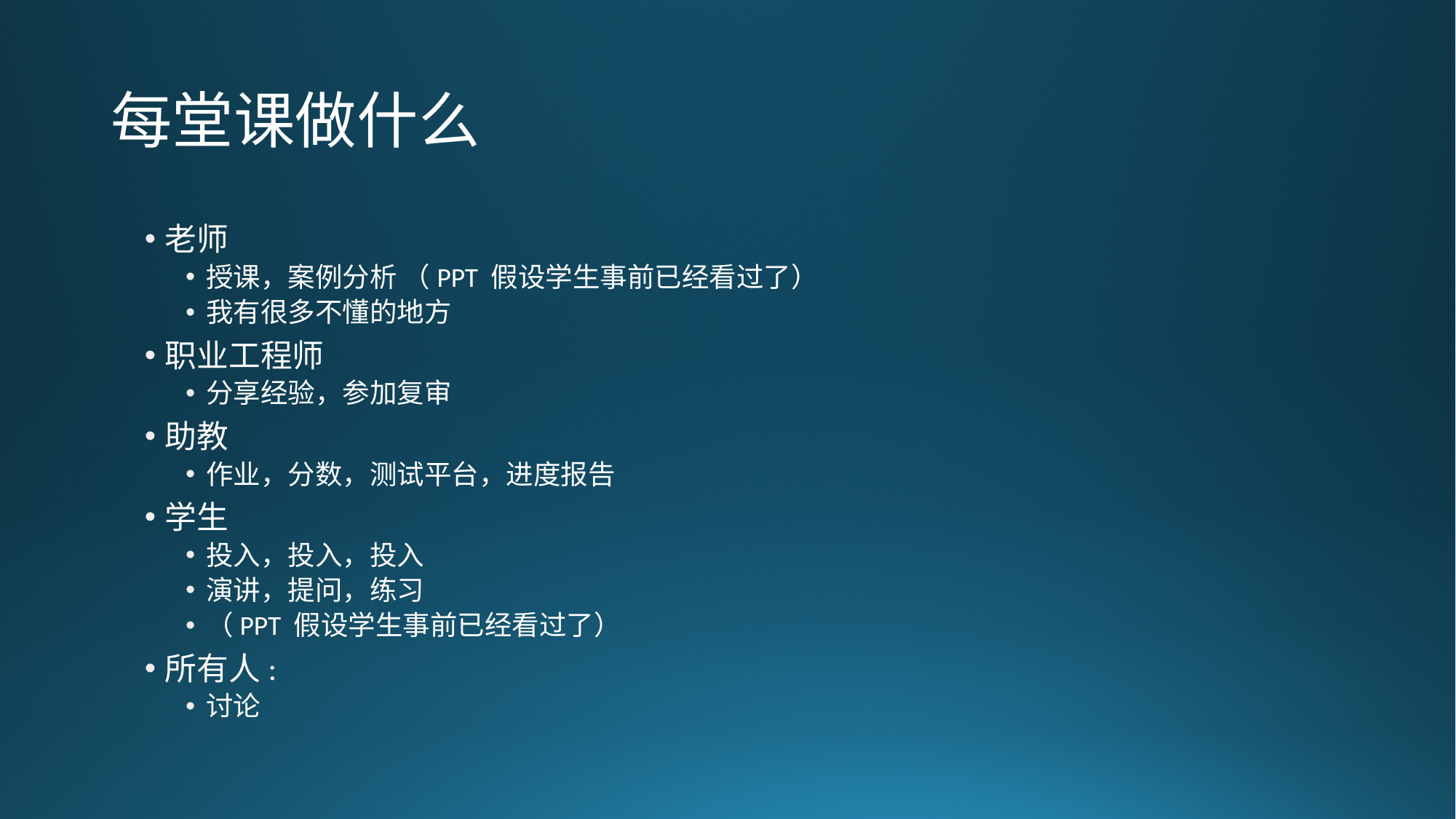

# 每堂课做什么
老师
授课，案例分析 （PPT 假设学生事前已经看过了）
我有很多不懂的地方
职业工程师
分享经验，参加复审
助教
作业，分数，测试平台，进度报告
学生
投入，投入，投入
演讲，提问，练习
（PPT 假设学生事前已经看过了）
所有人:
讨论